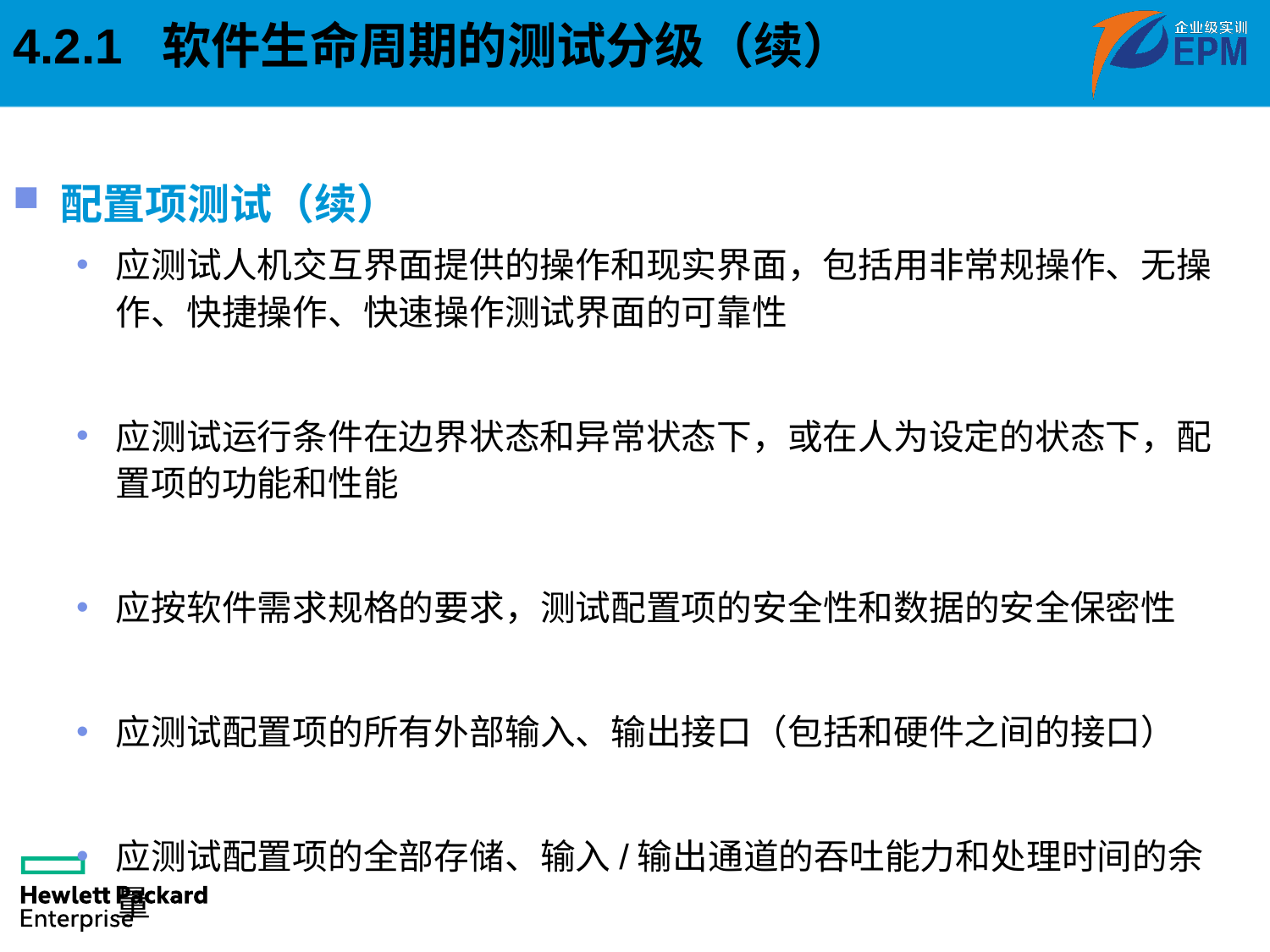

4.2.1  软件生命周期的测试分级（续）
配置项测试（续）
应测试人机交互界面提供的操作和现实界面，包括用非常规操作、无操作、快捷操作、快速操作测试界面的可靠性

应测试运行条件在边界状态和异常状态下，或在人为设定的状态下，配置项的功能和性能

应按软件需求规格的要求，测试配置项的安全性和数据的安全保密性

应测试配置项的所有外部输入、输出接口（包括和硬件之间的接口）

应测试配置项的全部存储、输入/输出通道的吞吐能力和处理时间的余量